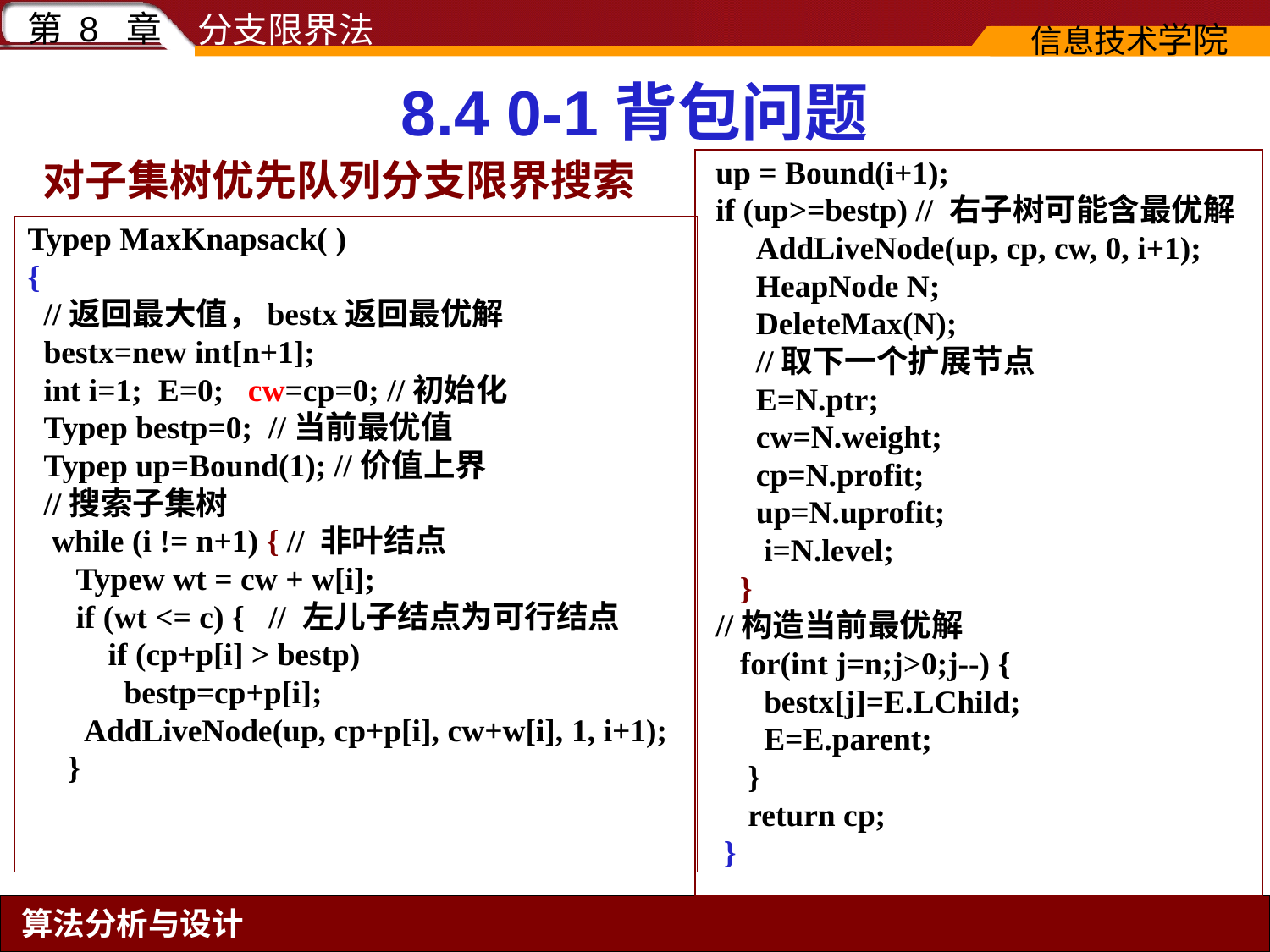

# 8.4 0-1背包问题
对子集树优先队列分支限界搜索
 up = Bound(i+1);
 if (up>=bestp) // 右子树可能含最优解
      AddLiveNode(up, cp, cw, 0, i+1);
      HeapNode N;
      DeleteMax(N);
      //取下一个扩展节点
      E=N.ptr;
      cw=N.weight;
      cp=N.profit;
      up=N.uprofit;
       i=N.level;
    }
 //构造当前最优解
    for(int j=n;j>0;j--) {
       bestx[j]=E.LChild;
       E=E.parent;
     }
     return cp;
  }

Typep MaxKnapsack( )
{
  //返回最大值，bestx返回最优解
  bestx=new int[n+1];
  int i=1;  E=0;   cw=cp=0; //初始化
  Typep bestp=0;  //当前最优值
  Typep up=Bound(1); //价值上界
  //搜索子集树
   while (i != n+1) { // 非叶结点
      Typew wt = cw + w[i];
      if (wt <= c) {   // 左儿子结点为可行结点
          if (cp+p[i] > bestp)
            bestp=cp+p[i];
       AddLiveNode(up, cp+p[i], cw+w[i], 1, i+1);
     }